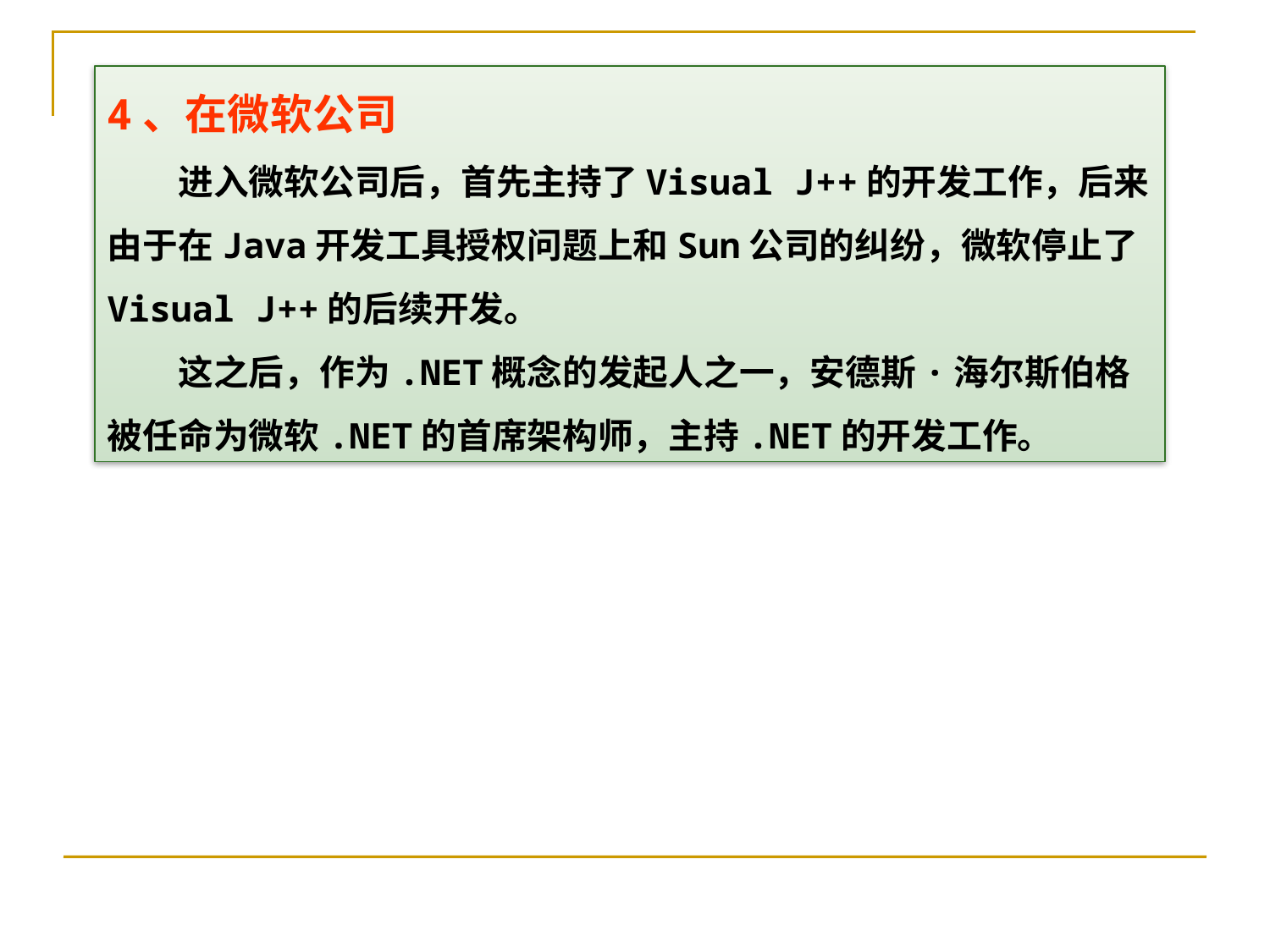

4、在微软公司
　　进入微软公司后，首先主持了Visual J++的开发工作，后来由于在Java开发工具授权问题上和Sun公司的纠纷，微软停止了Visual J++的后续开发。
　　这之后，作为.NET概念的发起人之一，安德斯·海尔斯伯格被任命为微软.NET的首席架构师，主持.NET的开发工作。